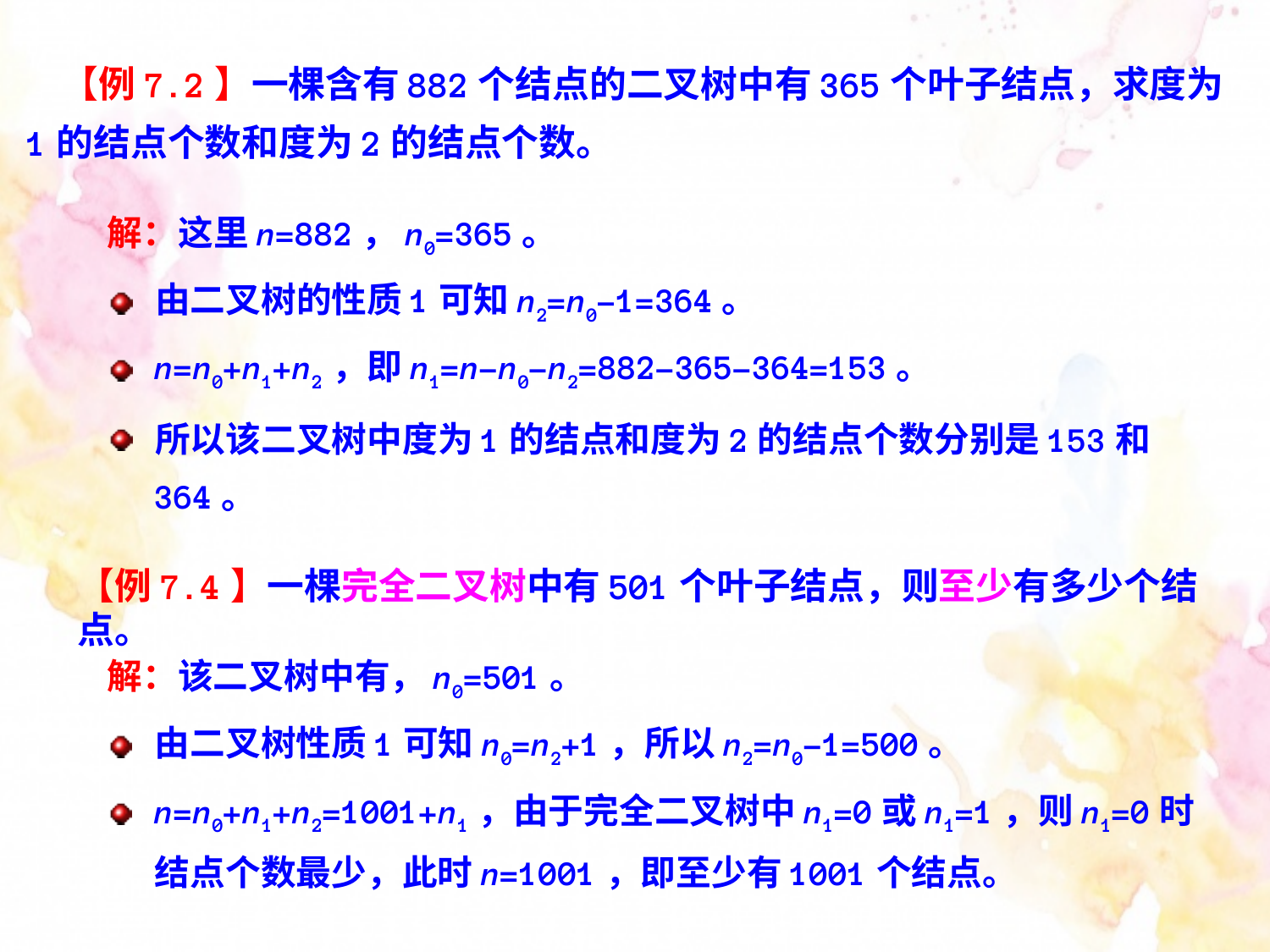

【例7.2】一棵含有882个结点的二叉树中有365个叶子结点，求度为1的结点个数和度为2的结点个数。
解：这里n=882，n0=365。
由二叉树的性质1可知n2=n0-1=364。
n=n0+n1+n2，即n1=n-n0-n2=882-365-364=153。
所以该二叉树中度为1的结点和度为2的结点个数分别是153和364。
【例7.4】一棵完全二叉树中有501个叶子结点，则至少有多少个结点。
解：该二叉树中有，n0=501。
由二叉树性质1可知n0=n2+1，所以n2=n0-1=500。
n=n0+n1+n2=1001+n1，由于完全二叉树中n1=0或n1=1，则n1=0时结点个数最少，此时n=1001，即至少有1001个结点。